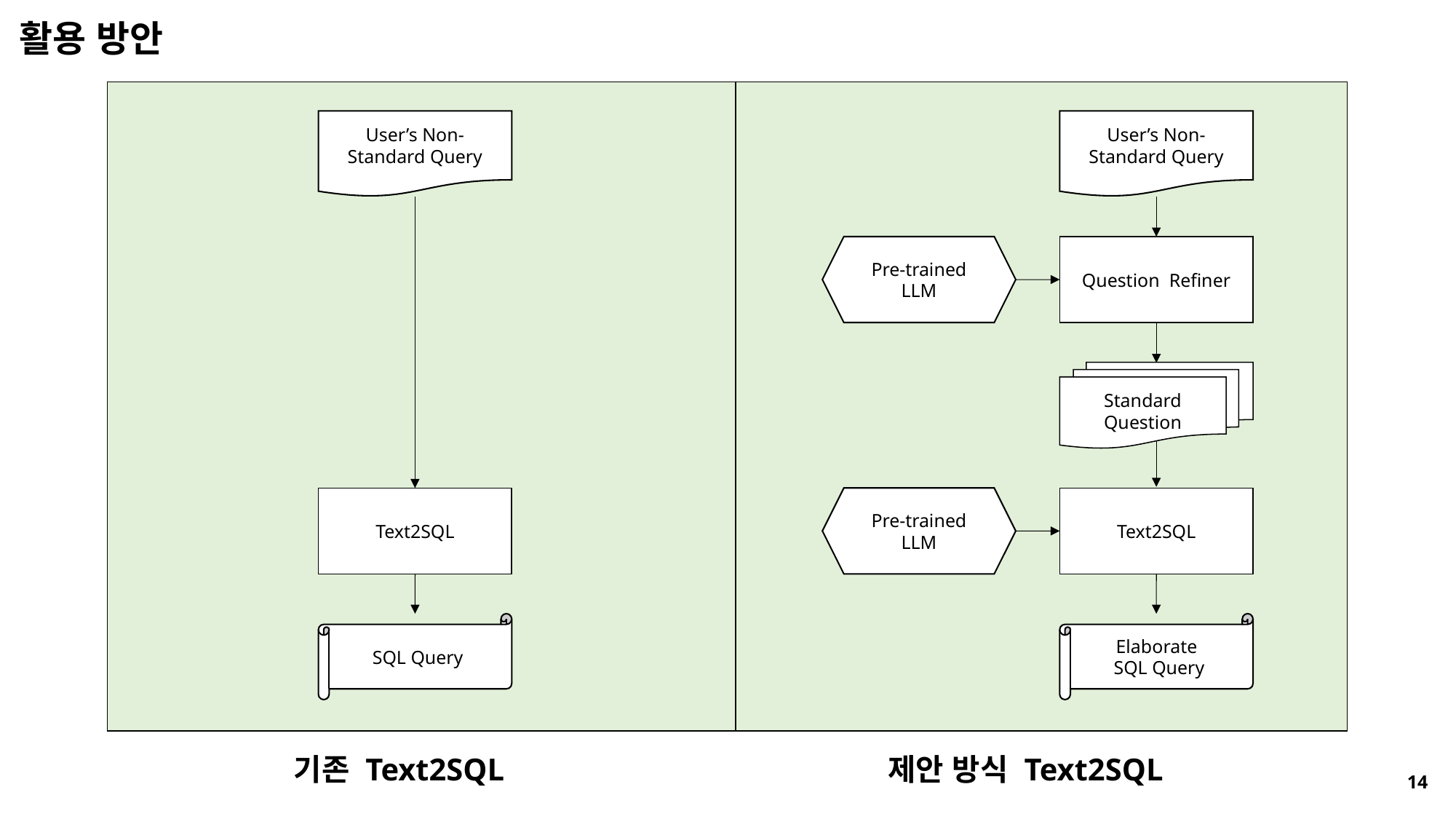

활용 방안
|  |
| --- |
|  |
| --- |
User’s Non-Standard Query
User’s Non-Standard Query
Pre-trained LLM
Question  Refiner
Standard Question
Text2SQL
Pre-trained LLM
Text2SQL
SQL Query
Elaborate
SQL Query
기존 Text2SQL
제안 방식 Text2SQL
14